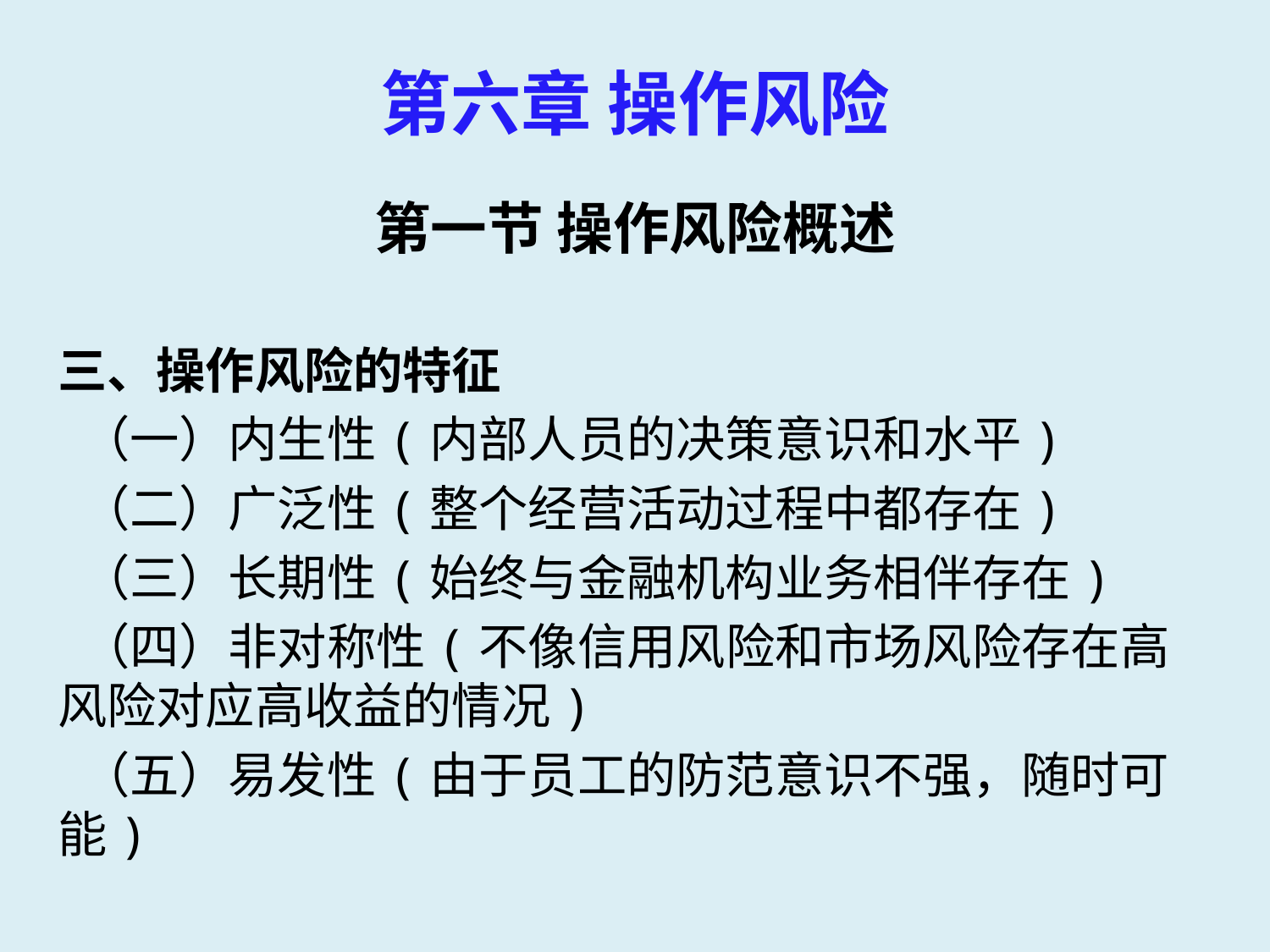

# 第六章 操作风险
第一节 操作风险概述

三、操作风险的特征
 （一）内生性(内部人员的决策意识和水平)
 （二）广泛性(整个经营活动过程中都存在)
 （三）长期性(始终与金融机构业务相伴存在)
 （四）非对称性(不像信用风险和市场风险存在高风险对应高收益的情况)
 （五）易发性(由于员工的防范意识不强，随时可能)

8